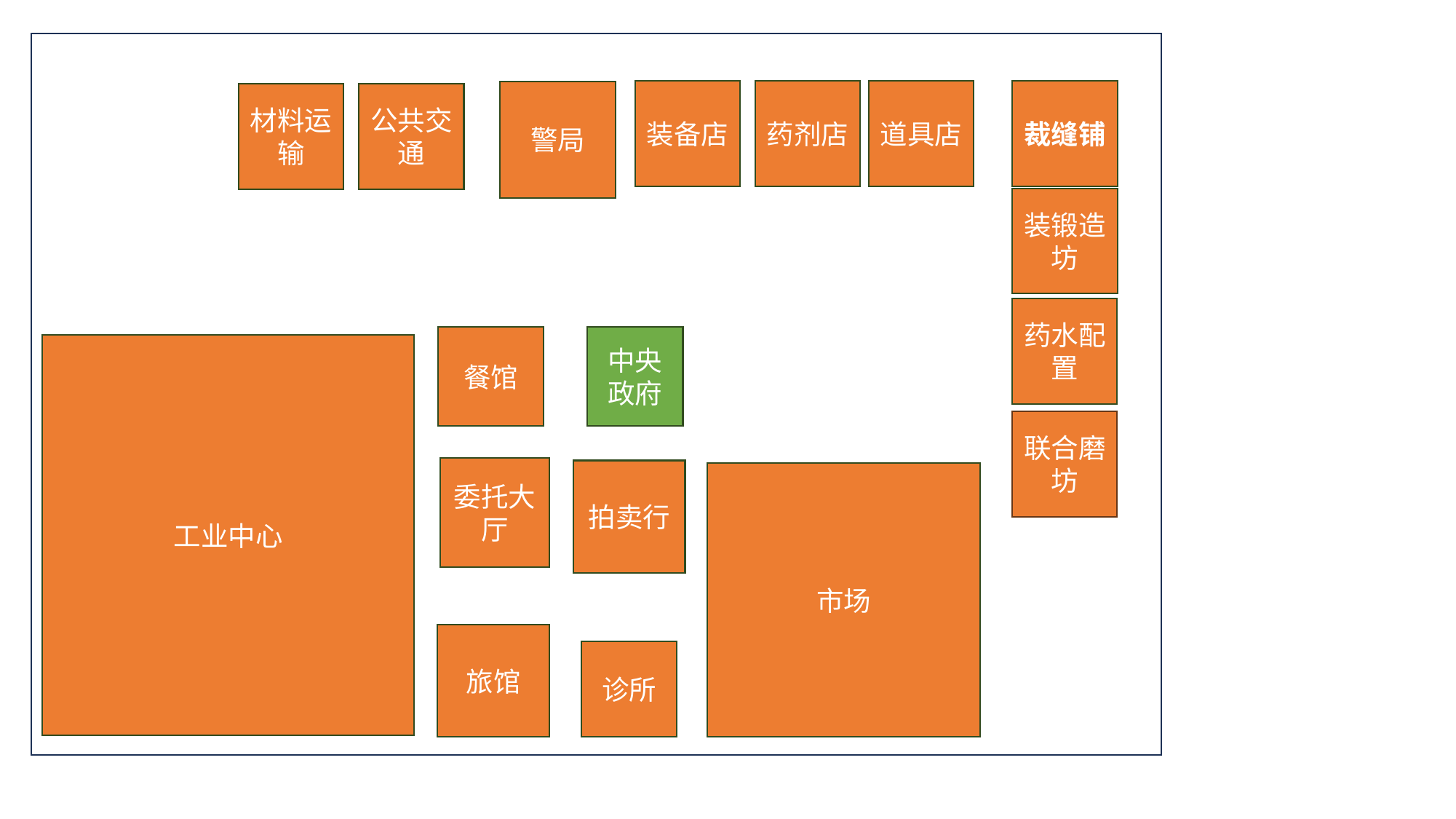

装备店
道具店
药剂店
裁缝铺
警局
材料运输
公共交通
装锻造坊
药水配置
餐馆
中央政府
工业中心
联合磨坊
委托大厅
拍卖行
市场
旅馆
诊所